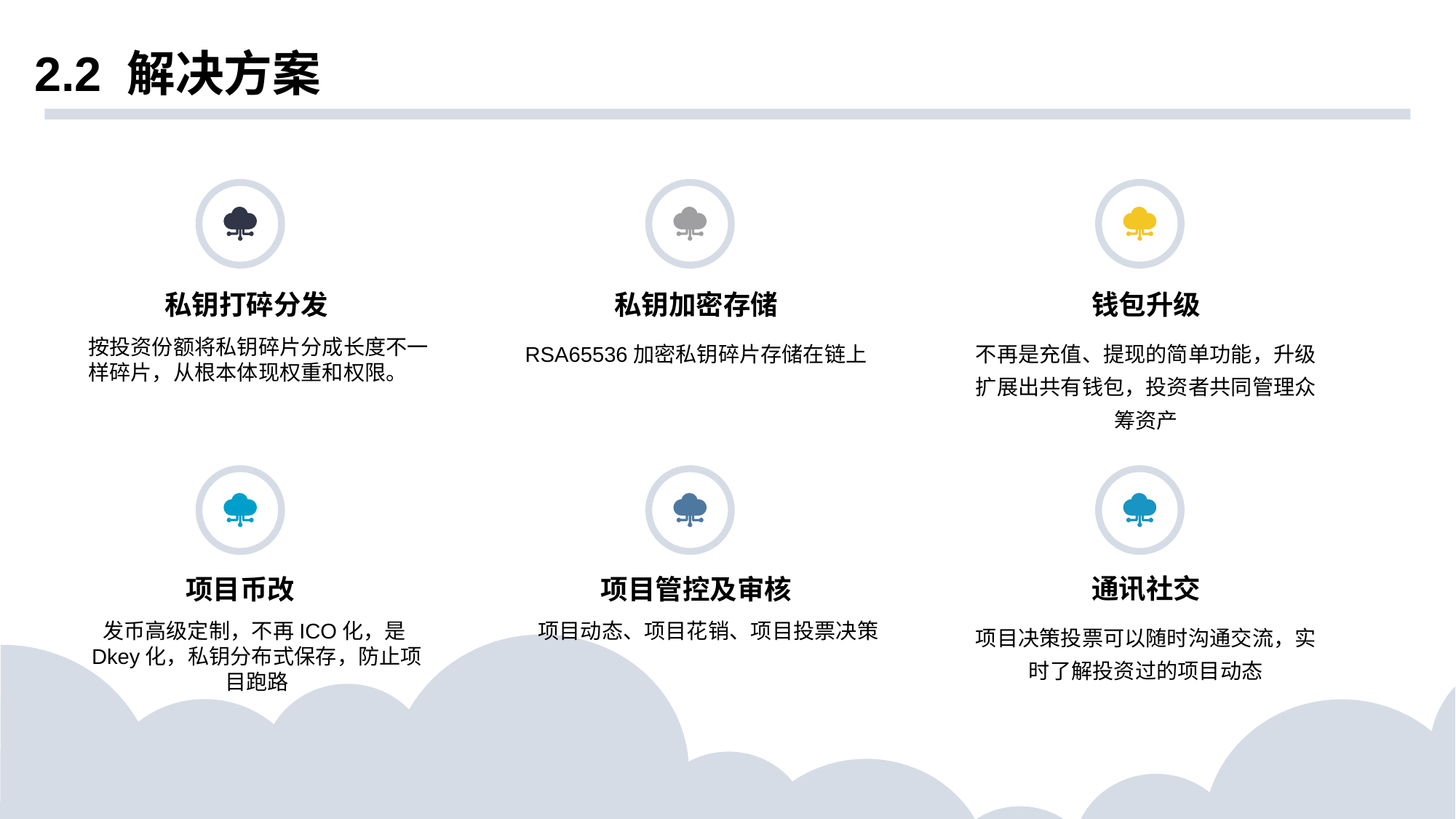

2.2 解决方案

私钥打碎分发
私钥加密存储
钱包升级
按投资份额将私钥碎片分成长度不一样碎片，从根本体现权重和权限。
RSA65536加密私钥碎片存储在链上
不再是充值、提现的简单功能，升级扩展出共有钱包，投资者共同管理众筹资产

通讯社交
项目币改
项目管控及审核
项目决策投票可以随时沟通交流，实时了解投资过的项目动态
发币高级定制，不再ICO化，是Dkey化，私钥分布式保存，防止项目跑路
项目动态、项目花销、项目投票决策